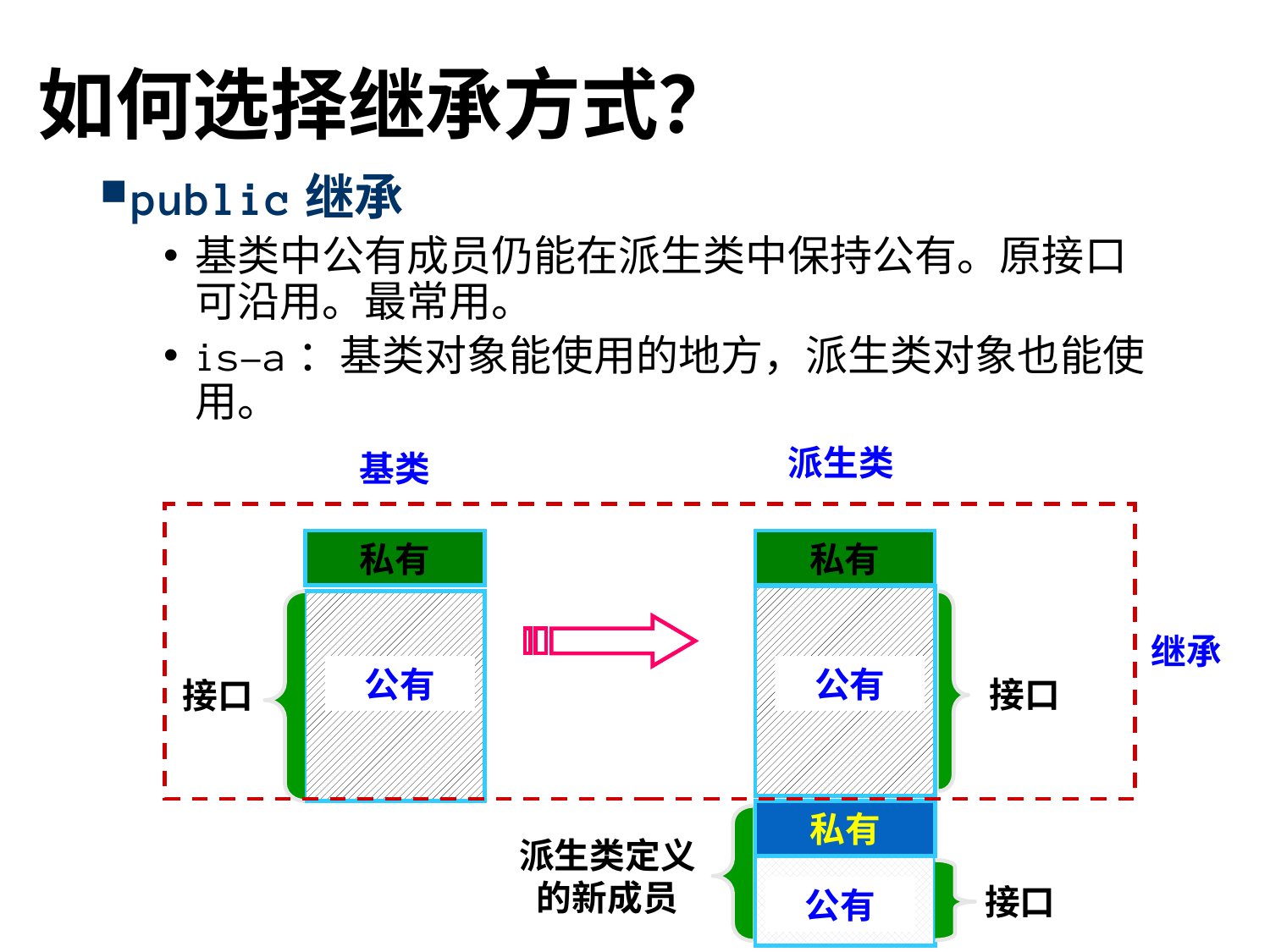

# 如何选择继承方式？
public继承
基类中公有成员仍能在派生类中保持公有。原接口可沿用。最常用。
is-a：基类对象能使用的地方，派生类对象也能使用。
派生类
基类

私有
私有

继承
公有
公有
接口
接口
私有

派生类定义的新成员

接口
公有